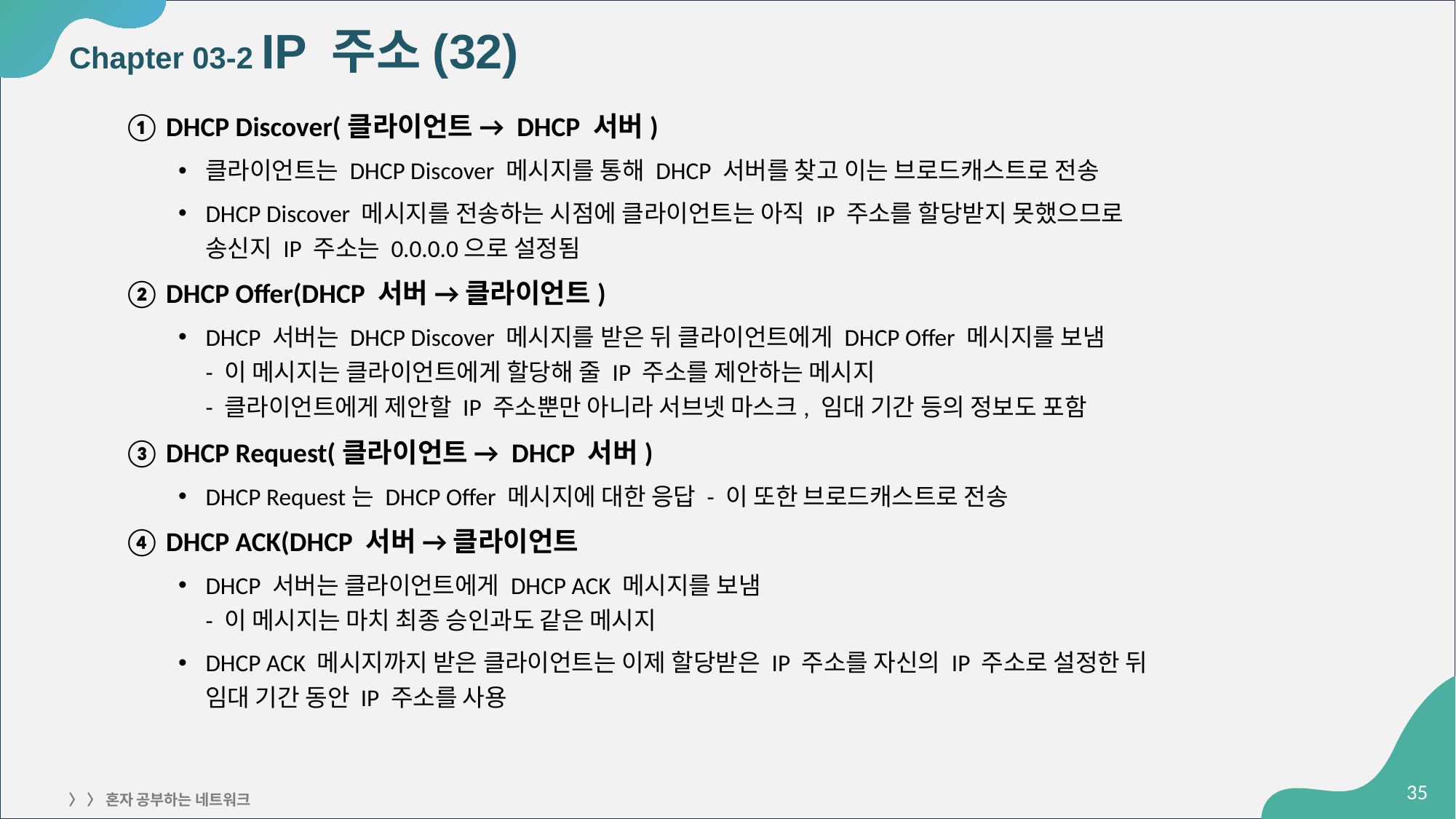

# Chapter 03-2 IP 주소(32)
① DHCP Discover(클라이언트 → DHCP 서버)
클라이언트는 DHCP Discover 메시지를 통해 DHCP 서버를 찾고 이는 브로드캐스트로 전송
DHCP Discover 메시지를 전송하는 시점에 클라이언트는 아직 IP 주소를 할당받지 못했으므로
송신지 IP 주소는 0.0.0.0으로 설정됨
② DHCP Offer(DHCP 서버 → 클라이언트)
DHCP 서버는 DHCP Discover 메시지를 받은 뒤 클라이언트에게 DHCP Offer 메시지를 보냄
- 이 메시지는 클라이언트에게 할당해 줄 IP 주소를 제안하는 메시지
- 클라이언트에게 제안할 IP 주소뿐만 아니라 서브넷 마스크, 임대 기간 등의 정보도 포함
③ DHCP Request(클라이언트 → DHCP 서버)
DHCP Request는 DHCP Offer 메시지에 대한 응답 - 이 또한 브로드캐스트로 전송
④ DHCP ACK(DHCP 서버 → 클라이언트
DHCP 서버는 클라이언트에게 DHCP ACK 메시지를 보냄
- 이 메시지는 마치 최종 승인과도 같은 메시지
DHCP ACK 메시지까지 받은 클라이언트는 이제 할당받은 IP 주소를 자신의 IP 주소로 설정한 뒤
임대 기간 동안 IP 주소를 사용

35
〉 〉 혼자 공부하는 네트워크